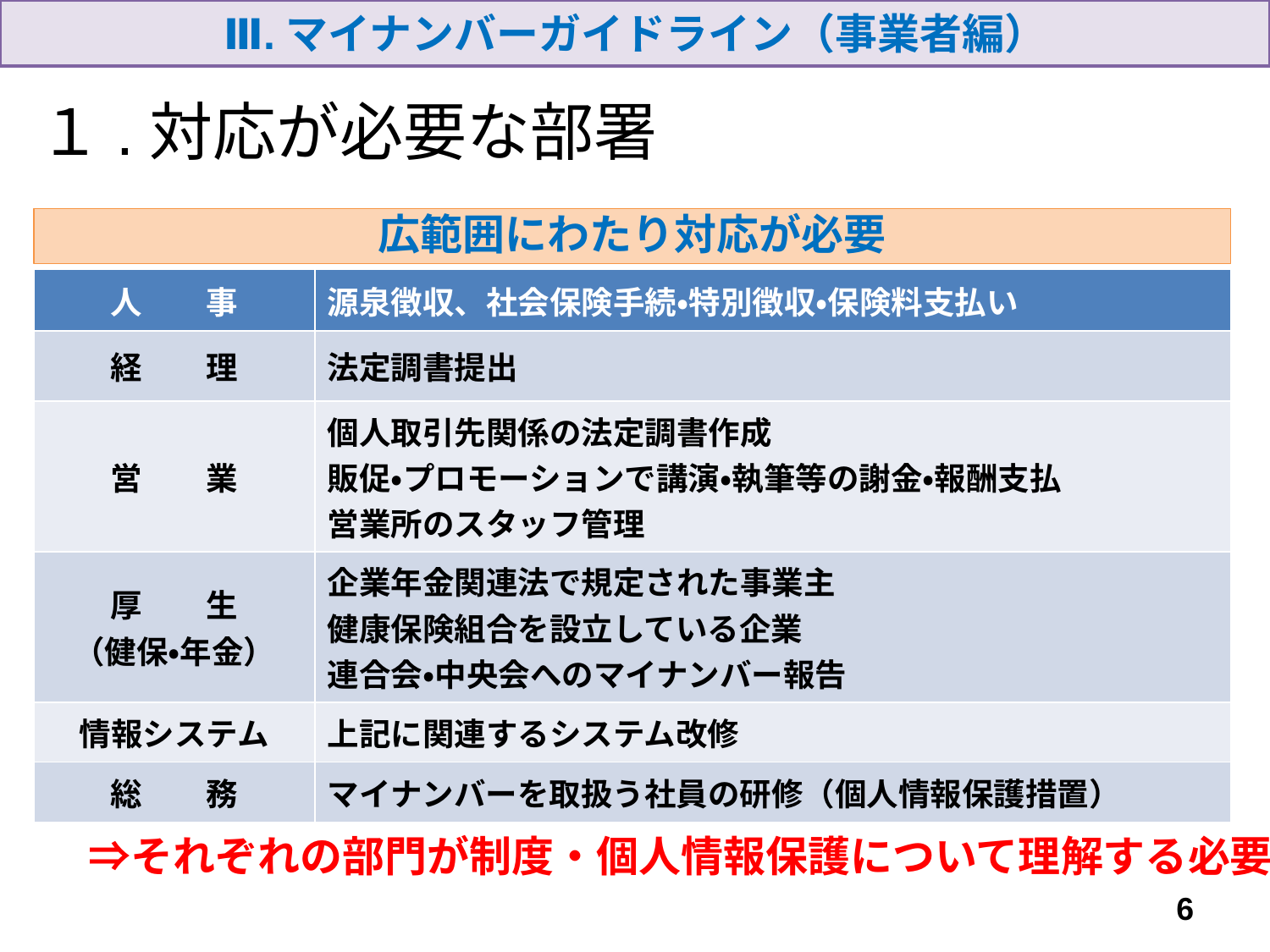

Ⅲ.マイナンバーガイドライン（事業者編）
１.対応が必要な部署
広範囲にわたり対応が必要
| 人　　事 | 源泉徴収、社会保険手続・特別徴収・保険料支払い |
| --- | --- |
| 経　　理 | 法定調書提出 |
| 営　　業 | 個人取引先関係の法定調書作成 販促・プロモーションで講演・執筆等の謝金・報酬支払 営業所のスタッフ管理 |
| 厚　　生 （健保・年金） | 企業年金関連法で規定された事業主 健康保険組合を設立している企業 連合会・中央会へのマイナンバー報告 |
| 情報システム | 上記に関連するシステム改修 |
| 総　　務 | マイナンバーを取扱う社員の研修（個人情報保護措置） |
　⇒それぞれの部門が制度・個人情報保護について理解する必要
6